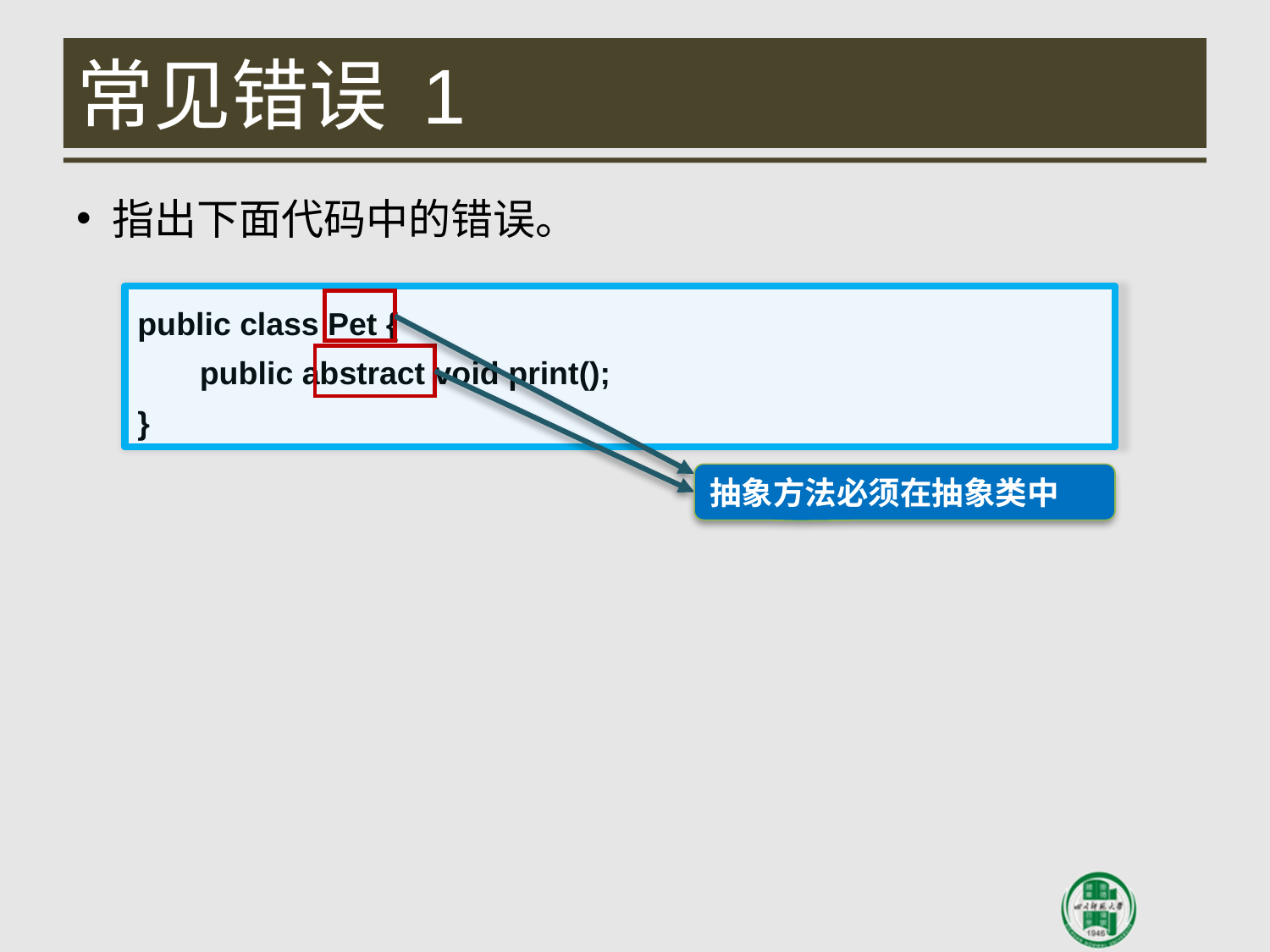

# 常见错误 1
指出下面代码中的错误。
public class Pet {
       public abstract void print();
}

抽象方法必须在抽象类中